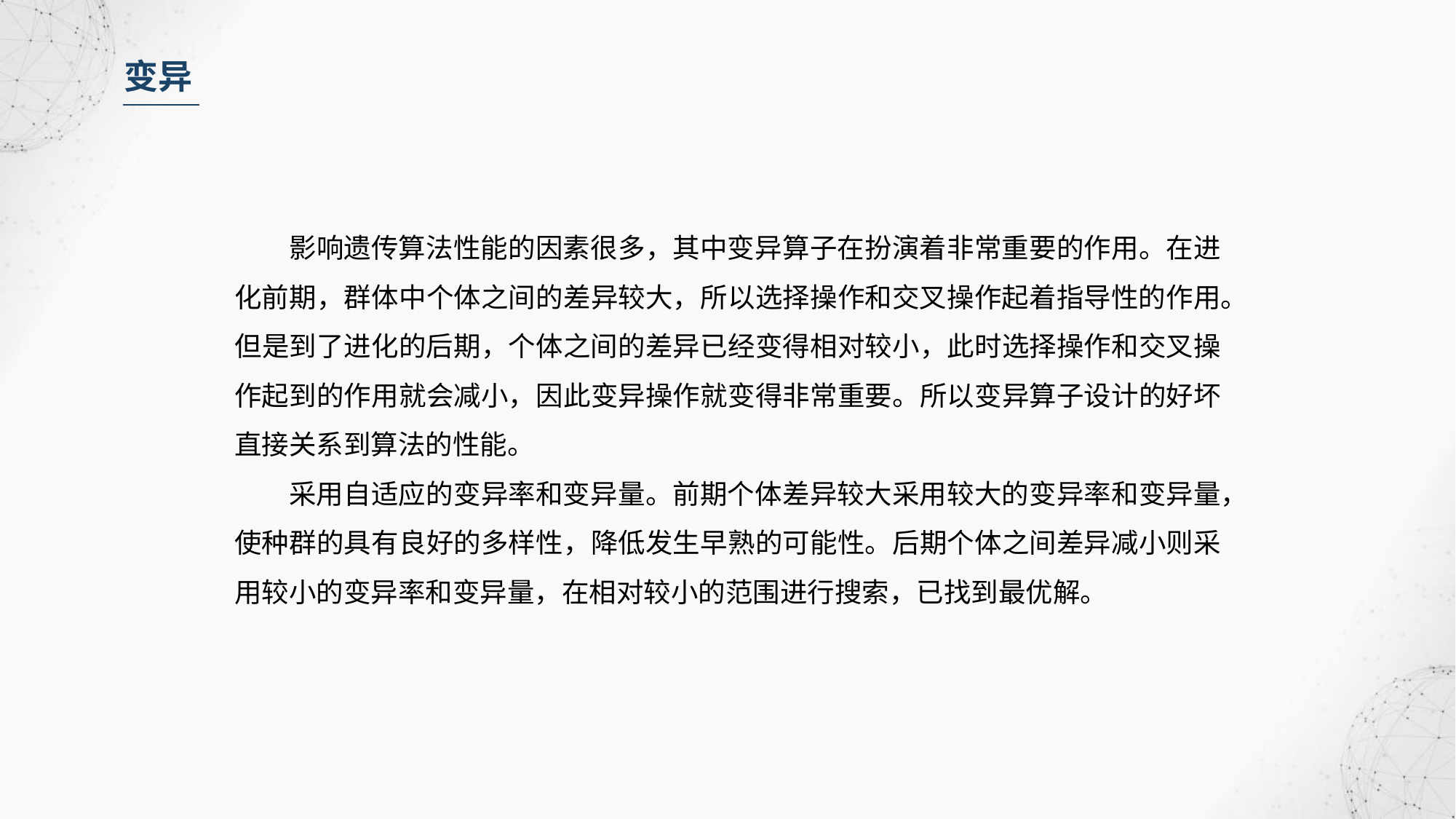

变异
影响遗传算法性能的因素很多，其中变异算子在扮演着非常重要的作用。在进化前期，群体中个体之间的差异较大，所以选择操作和交叉操作起着指导性的作用。但是到了进化的后期，个体之间的差异已经变得相对较小，此时选择操作和交叉操作起到的作用就会减小，因此变异操作就变得非常重要。所以变异算子设计的好坏直接关系到算法的性能。
采用自适应的变异率和变异量。前期个体差异较大采用较大的变异率和变异量，使种群的具有良好的多样性，降低发生早熟的可能性。后期个体之间差异减小则采用较小的变异率和变异量，在相对较小的范围进行搜索，已找到最优解。